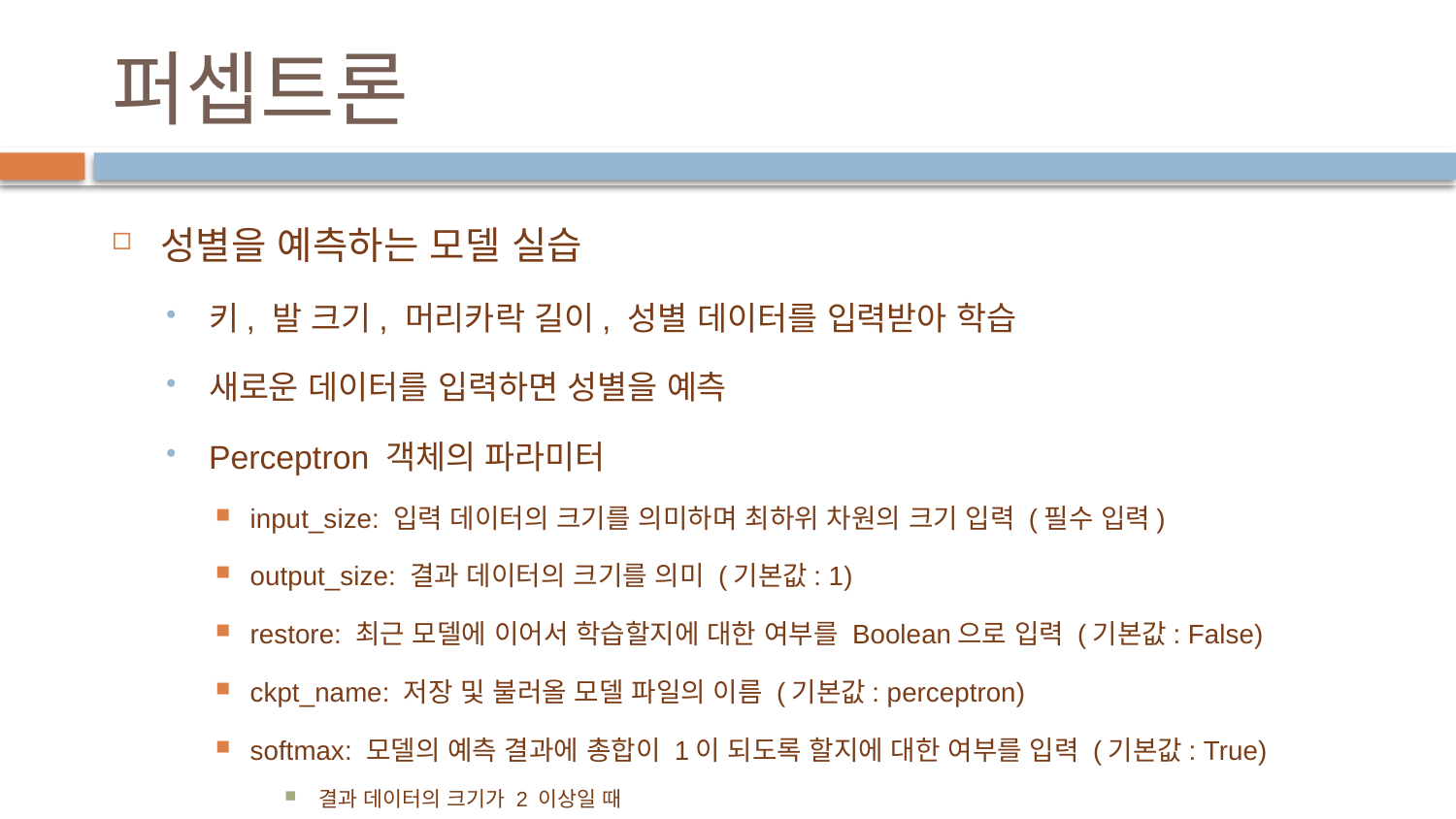

# 퍼셉트론
성별을 예측하는 모델 실습
키, 발 크기, 머리카락 길이, 성별 데이터를 입력받아 학습
새로운 데이터를 입력하면 성별을 예측
Perceptron 객체의 파라미터
input_size: 입력 데이터의 크기를 의미하며 최하위 차원의 크기 입력 (필수 입력)
output_size: 결과 데이터의 크기를 의미 (기본값: 1)
restore: 최근 모델에 이어서 학습할지에 대한 여부를 Boolean으로 입력 (기본값: False)
ckpt_name: 저장 및 불러올 모델 파일의 이름 (기본값: perceptron)
softmax: 모델의 예측 결과에 총합이 1이 되도록 할지에 대한 여부를 입력 (기본값: True)
결과 데이터의 크기가 2 이상일 때